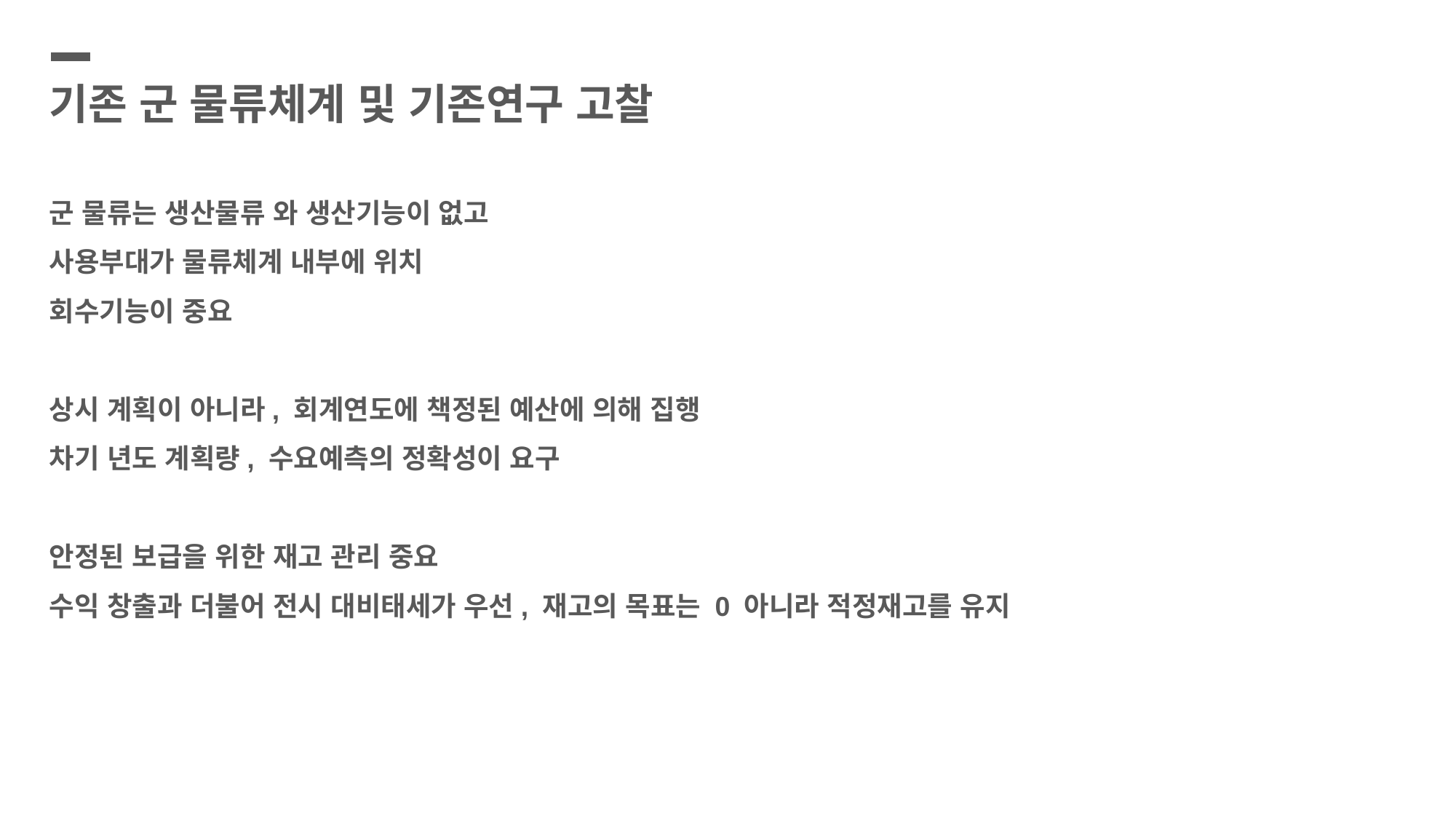

기존 군 물류체계 및 기존연구 고찰
군 물류는 생산물류 와 생산기능이 없고
사용부대가 물류체계 내부에 위치
회수기능이 중요

상시 계획이 아니라, 회계연도에 책정된 예산에 의해 집행
차기 년도 계획량, 수요예측의 정확성이 요구

안정된 보급을 위한 재고 관리 중요
수익 창출과 더불어 전시 대비태세가 우선, 재고의 목표는 0 아니라 적정재고를 유지